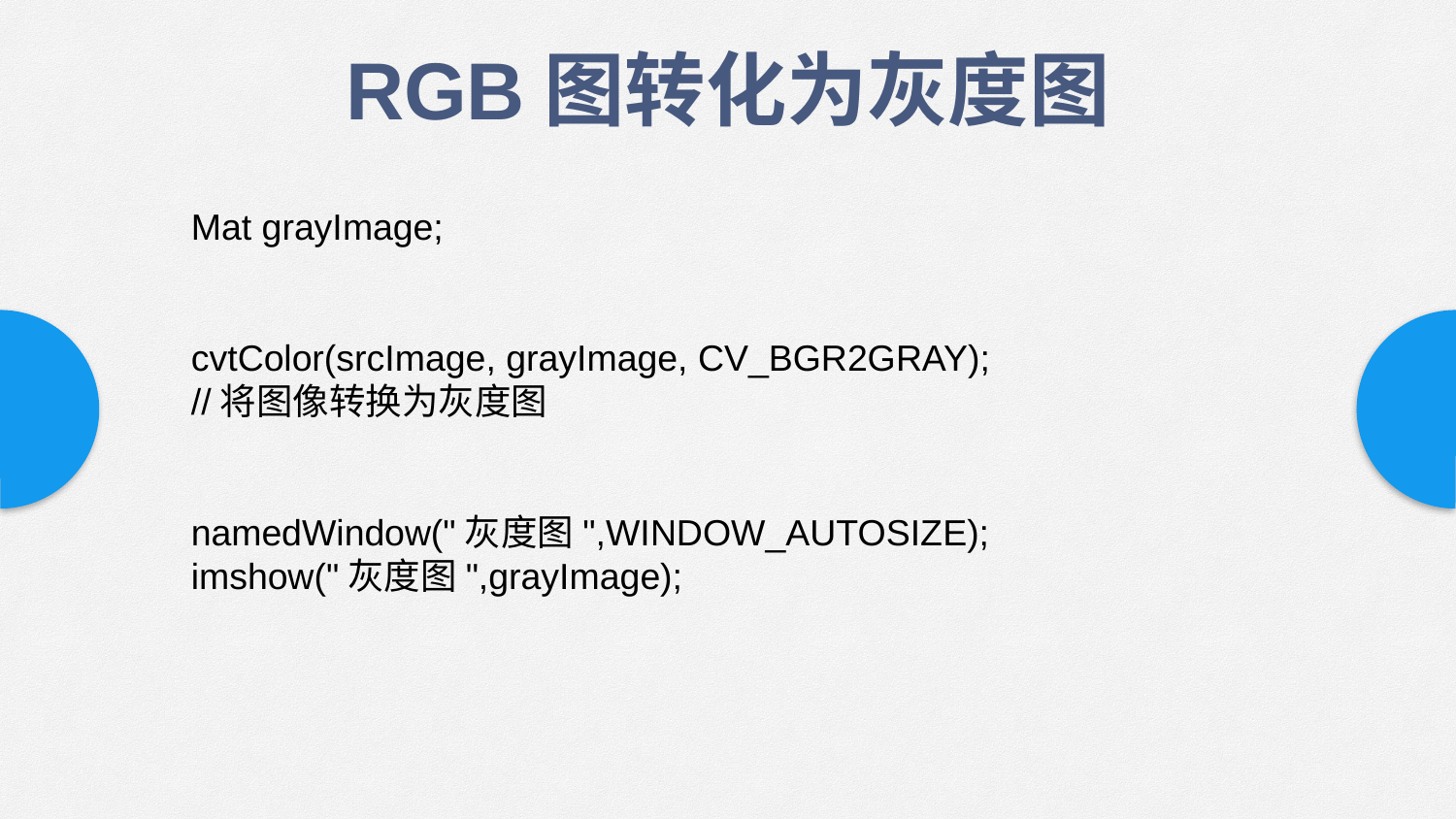

RGB图转化为灰度图
Mat grayImage;

cvtColor(srcImage, grayImage, CV_BGR2GRAY);
//将图像转换为灰度图

namedWindow("灰度图",WINDOW_AUTOSIZE);
imshow("灰度图",grayImage);